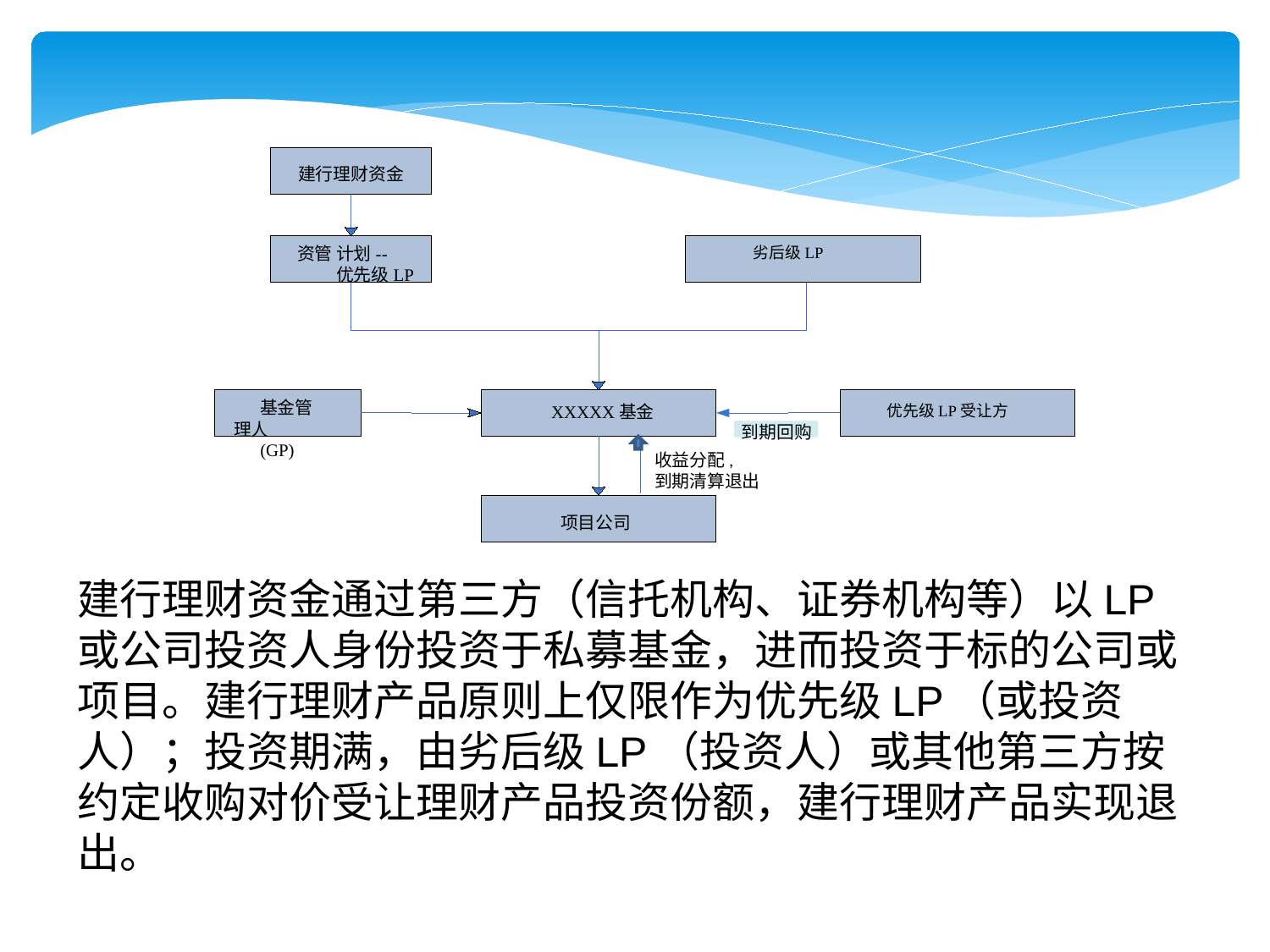

建行理财资金

资管
计划--
优先级LP
劣后级LP

基金管理人
(GP)
XXXXX基金
优先级LP受让方

到期回购

收益分配,
到期清算退出

项目公司
建行理财资金通过第三方（信托机构、证券机构等）以LP或公司投资人身份投资于私募基金，进而投资于标的公司或项目。建行理财产品原则上仅限作为优先级LP（或投资人）；投资期满，由劣后级LP（投资人）或其他第三方按约定收购对价受让理财产品投资份额，建行理财产品实现退出。